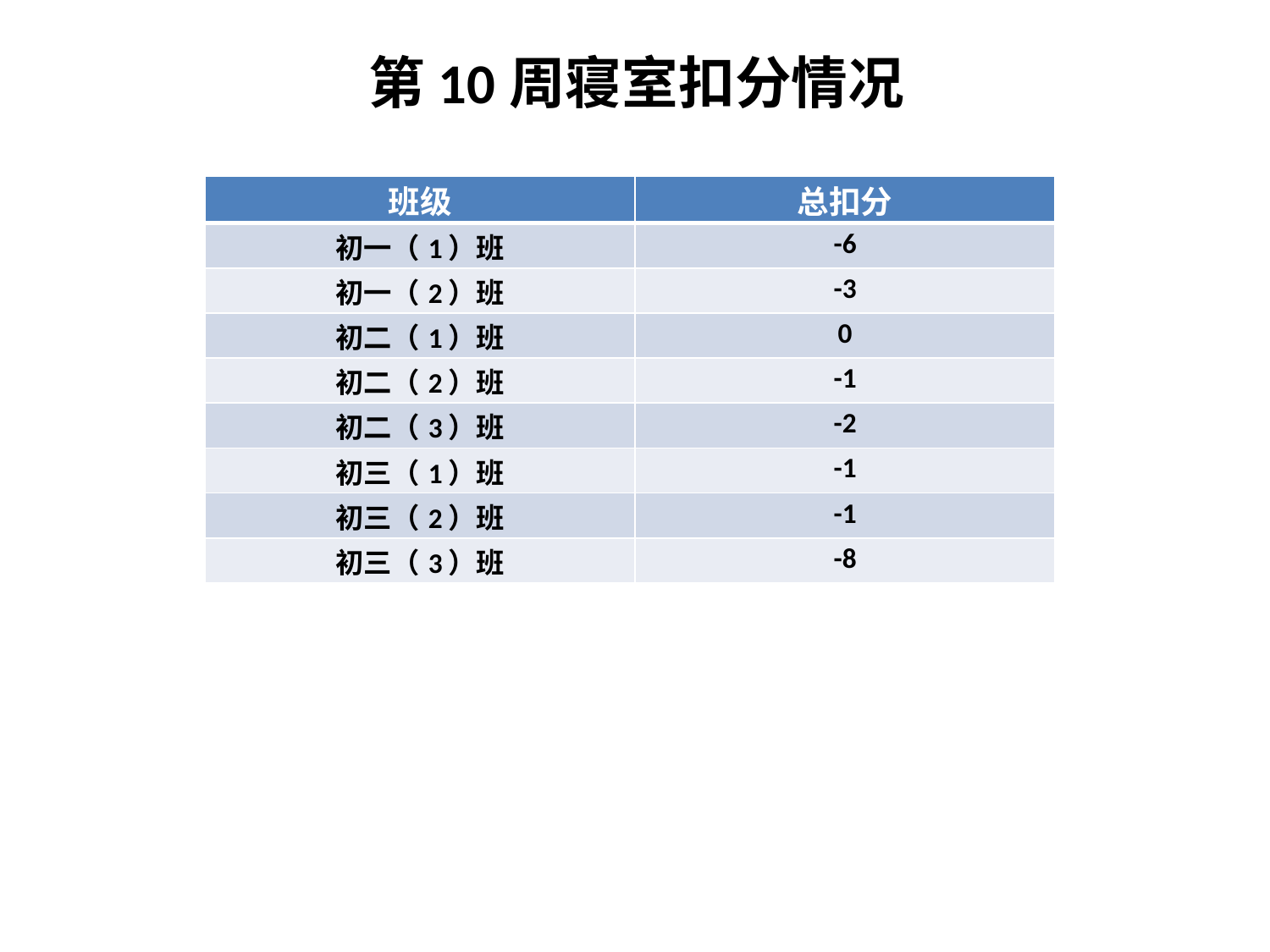

# 第10周寝室扣分情况
| 班级 | 总扣分 |
| --- | --- |
| 初一（1）班 | -6 |
| 初一（2）班 | -3 |
| 初二（1）班 | 0 |
| 初二（2）班 | -1 |
| 初二（3）班 | -2 |
| 初三（1）班 | -1 |
| 初三（2）班 | -1 |
| 初三（3）班 | -8 |